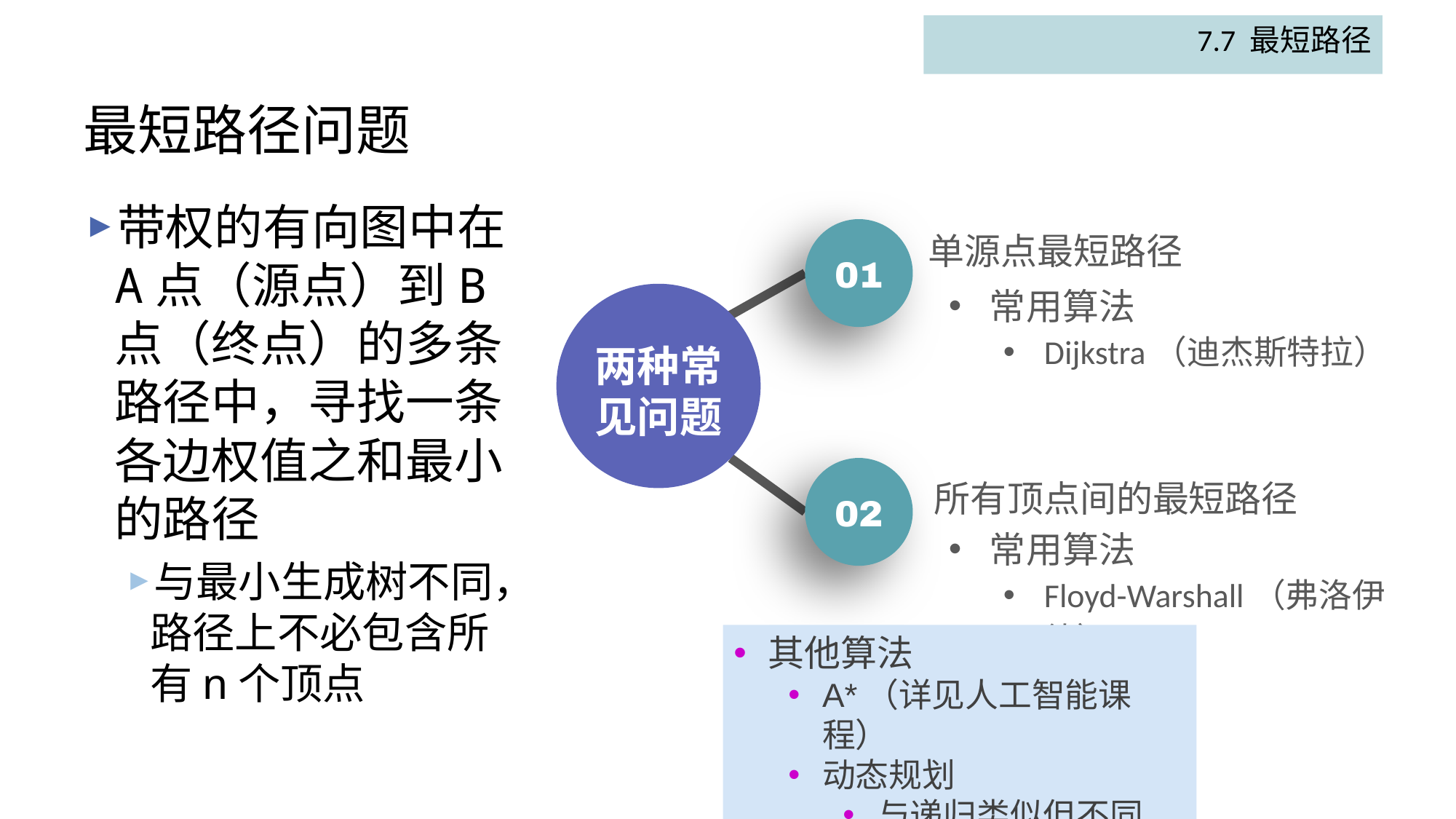

7.7 最短路径
# 最短路径问题
带权的有向图中在A点（源点）到B点（终点）的多条路径中，寻找一条各边权值之和最小的路径
与最小生成树不同，路径上不必包含所有n个顶点
单源点最短路径
01
常用算法
Dijkstra（迪杰斯特拉）

两种常
见问题
所有顶点间的最短路径
02
常用算法
Floyd-Warshall（弗洛伊德）
其他算法
A*（详见人工智能课程）
动态规划
与递归类似但不同